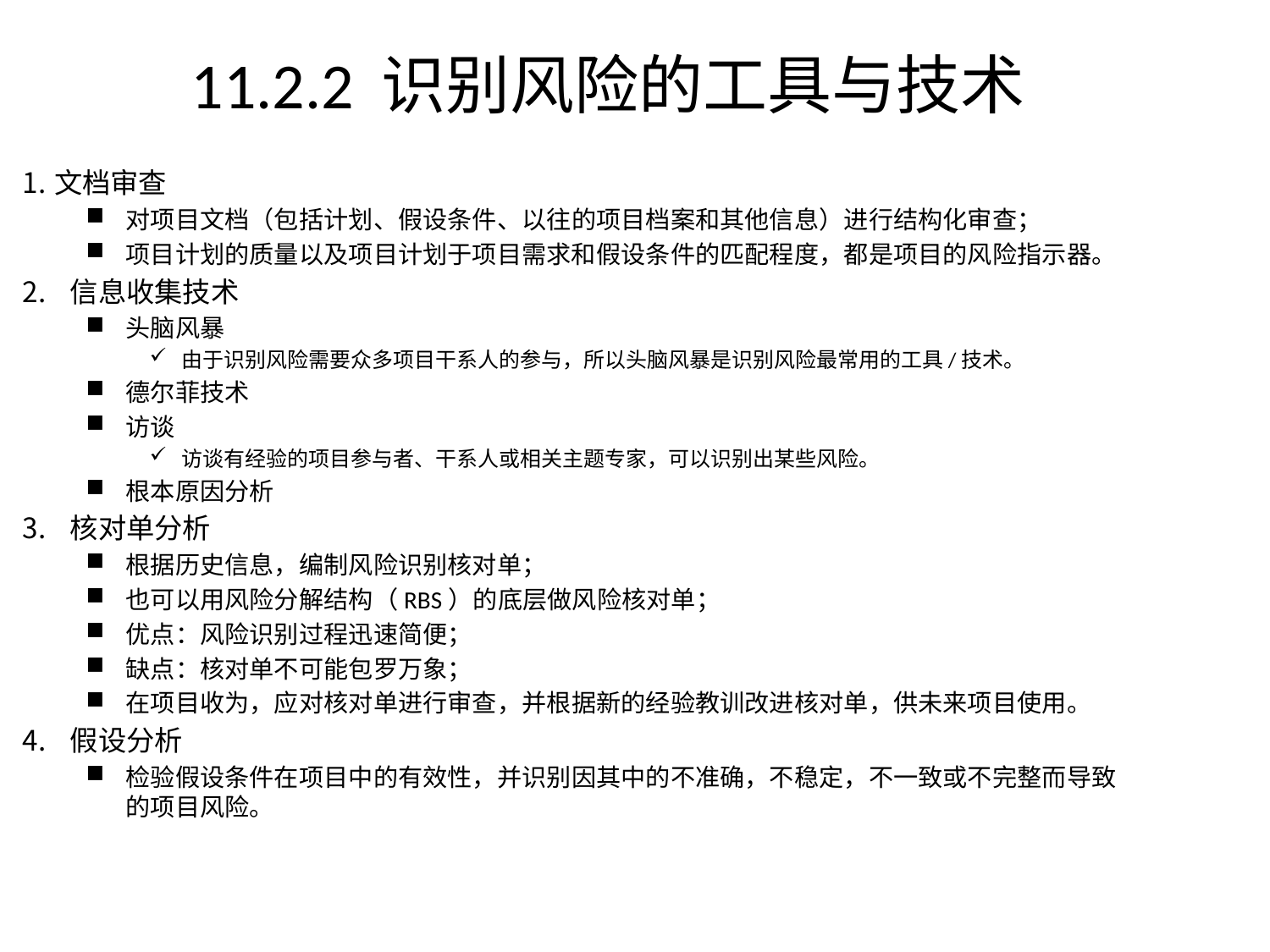

# 11.2.2 识别风险的工具与技术
文档审查
对项目文档（包括计划、假设条件、以往的项目档案和其他信息）进行结构化审查；
项目计划的质量以及项目计划于项目需求和假设条件的匹配程度，都是项目的风险指示器。
信息收集技术
头脑风暴
由于识别风险需要众多项目干系人的参与，所以头脑风暴是识别风险最常用的工具/技术。
德尔菲技术
访谈
访谈有经验的项目参与者、干系人或相关主题专家，可以识别出某些风险。
根本原因分析
核对单分析
根据历史信息，编制风险识别核对单；
也可以用风险分解结构（RBS）的底层做风险核对单；
优点：风险识别过程迅速简便；
缺点：核对单不可能包罗万象；
在项目收为，应对核对单进行审查，并根据新的经验教训改进核对单，供未来项目使用。
假设分析
检验假设条件在项目中的有效性，并识别因其中的不准确，不稳定，不一致或不完整而导致的项目风险。